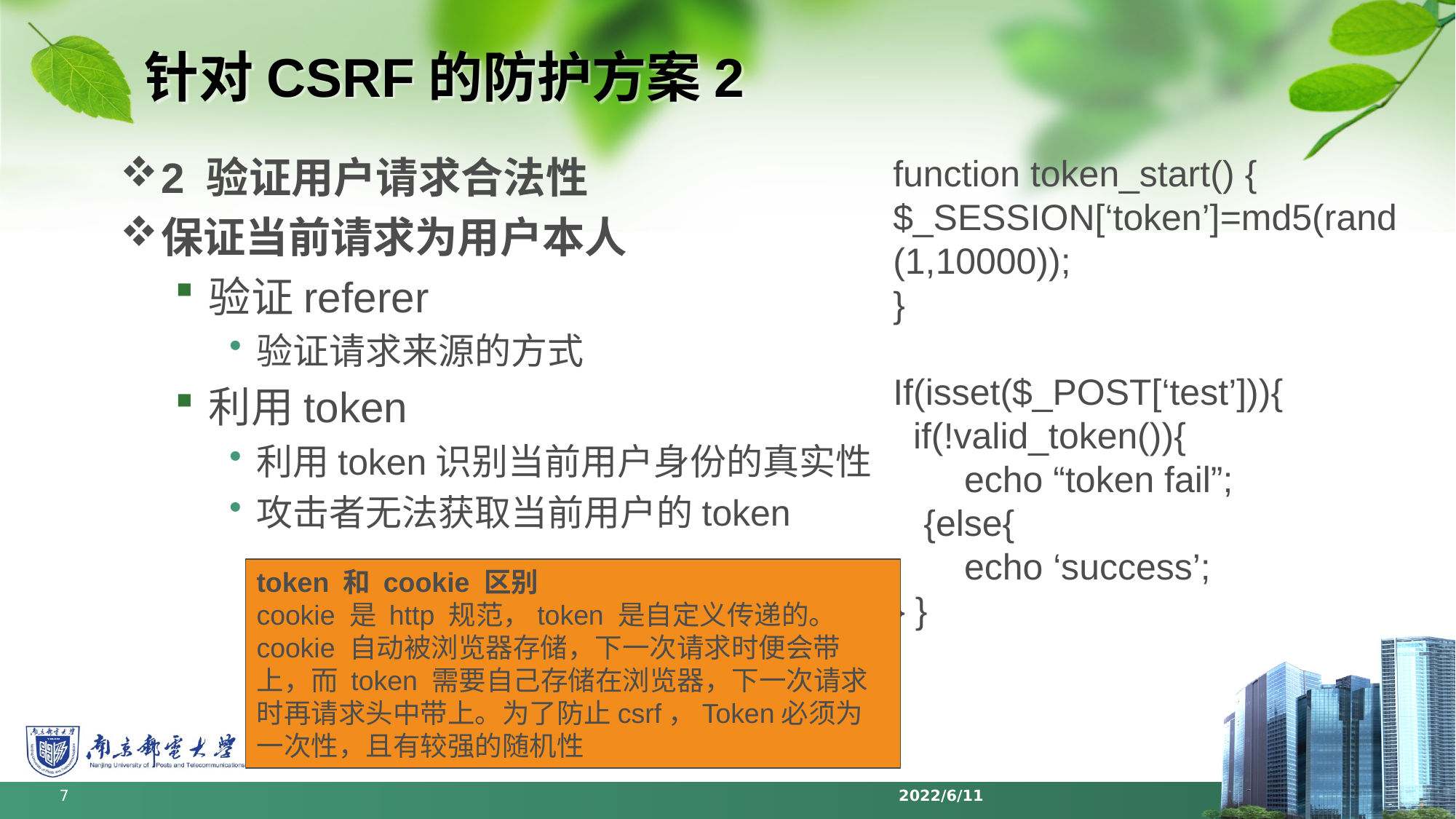

# 针对CSRF的防护方案2
function token_start() {
$_SESSION[‘token’]=md5(rand(1,10000));
}

If(isset($_POST[‘test’])){
  if(!valid_token()){
       echo “token fail”;
   {else{
       echo ‘success’;
} }
2 验证用户请求合法性
保证当前请求为用户本人
验证referer
验证请求来源的方式
利用token
利用token识别当前用户身份的真实性
攻击者无法获取当前用户的token
token 和 cookie 区别
cookie 是 http 规范，token 是自定义传递的。
cookie 自动被浏览器存储，下一次请求时便会带上，而 token 需要自己存储在浏览器，下一次请求时再请求头中带上。为了防止csrf，Token必须为一次性，且有较强的随机性

7
2022/6/11